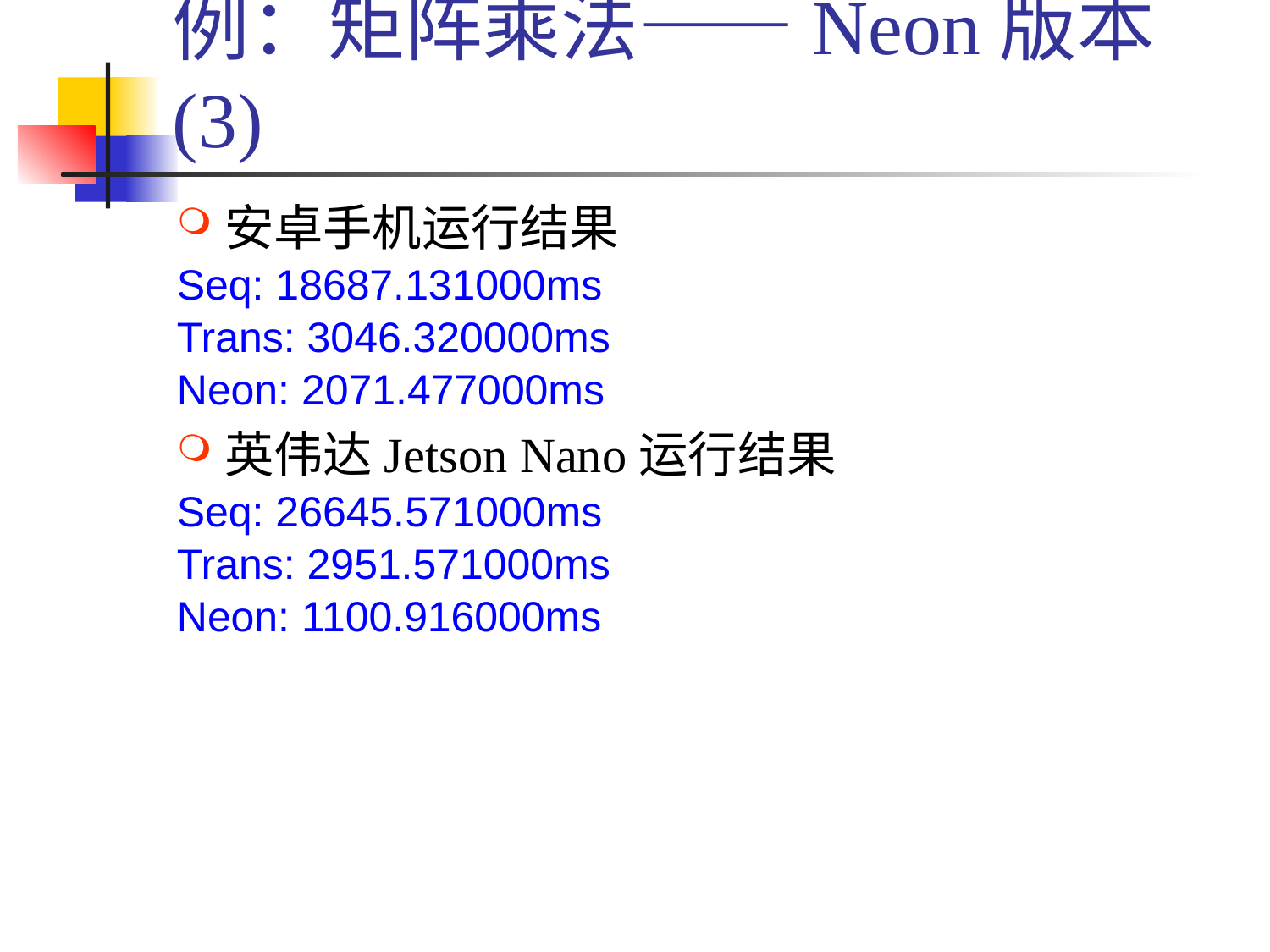

# 例：矩阵乘法——Neon版本(3)
安卓手机运行结果
Seq: 18687.131000ms
Trans: 3046.320000ms
Neon: 2071.477000ms
英伟达Jetson Nano运行结果
Seq: 26645.571000ms
Trans: 2951.571000ms
Neon: 1100.916000ms